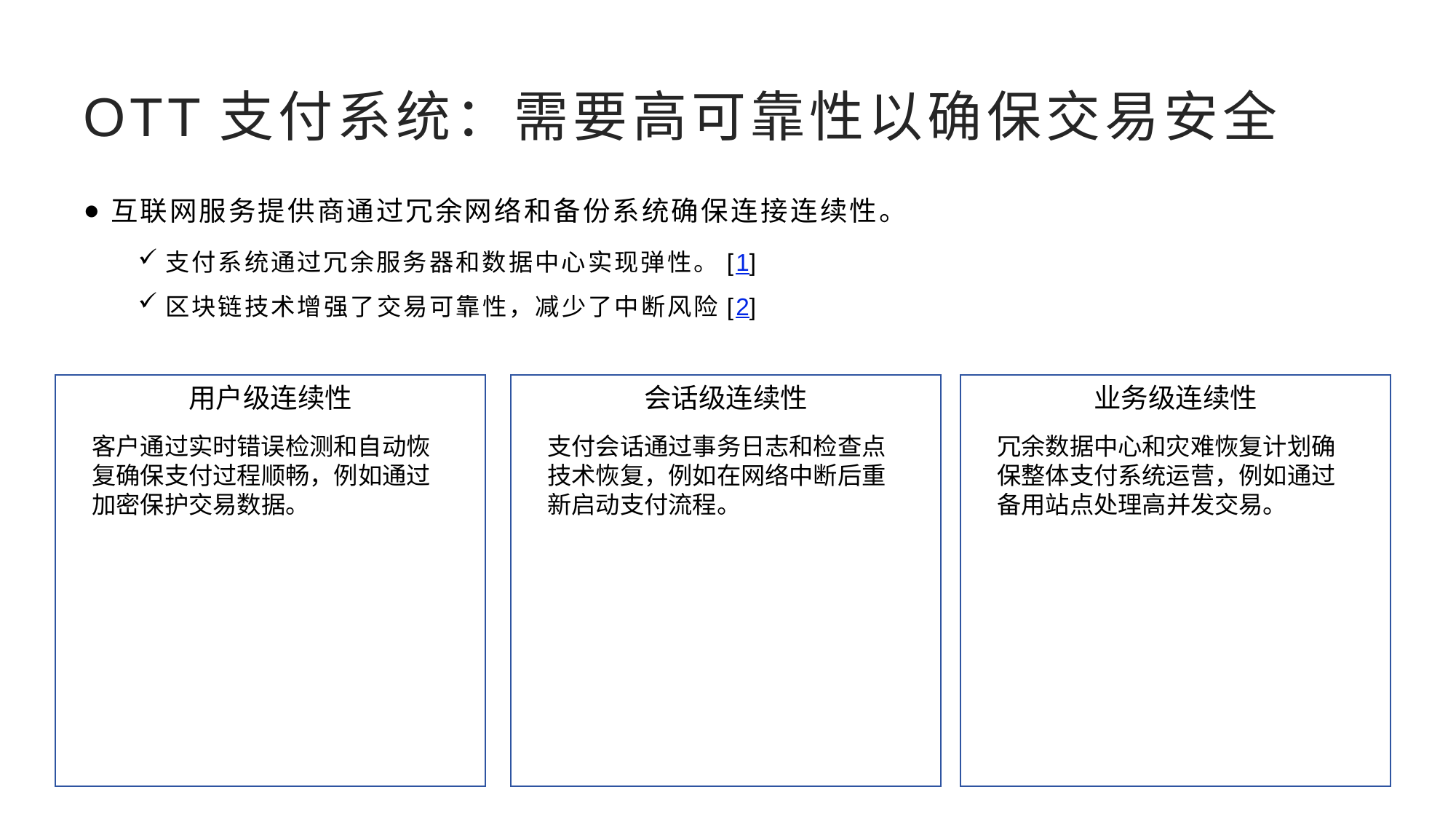

# OTT支付系统：需要高可靠性以确保交易安全
互联网服务提供商通过冗余网络和备份系统确保连接连续性。
支付系统通过冗余服务器和数据中心实现弹性。[1]
区块链技术增强了交易可靠性，减少了中断风险[2]
用户级连续性
会话级连续性
业务级连续性
客户通过实时错误检测和自动恢复确保支付过程顺畅，例如通过加密保护交易数据。
支付会话通过事务日志和检查点技术恢复，例如在网络中断后重新启动支付流程。
冗余数据中心和灾难恢复计划确保整体支付系统运营，例如通过备用站点处理高并发交易。